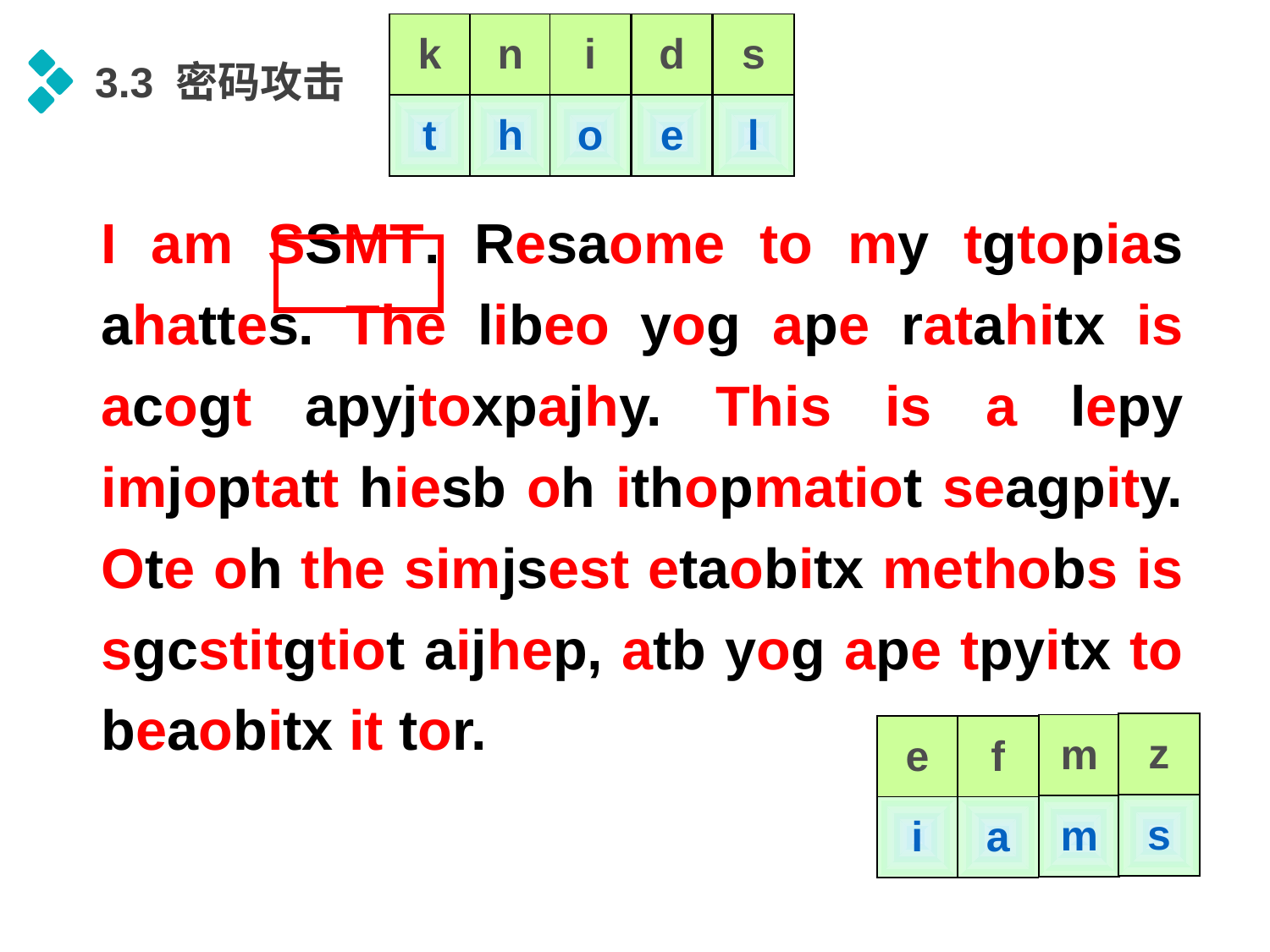

| k | n |
| --- | --- |
| t | h |
| i |
| --- |
| o |
| d |
| --- |
| e |
| s |
| --- |
| l |

3.3 密码攻击

I am SSMT. Resaome to my tgtopias ahattes. The libeo yog ape ratahitx is acogt apyjtoxpajhy. This is a lepy imjoptatt hiesb oh ithopmatiot seagpity. Ote oh the simjsest etaobitx methobs is sgcstitgtiot aijhep, atb yog ape tpyitx to beaobitx it tor.

| z |
| --- |
| s |
| m |
| --- |
| m |
| e | f |
| --- | --- |
| i | a |